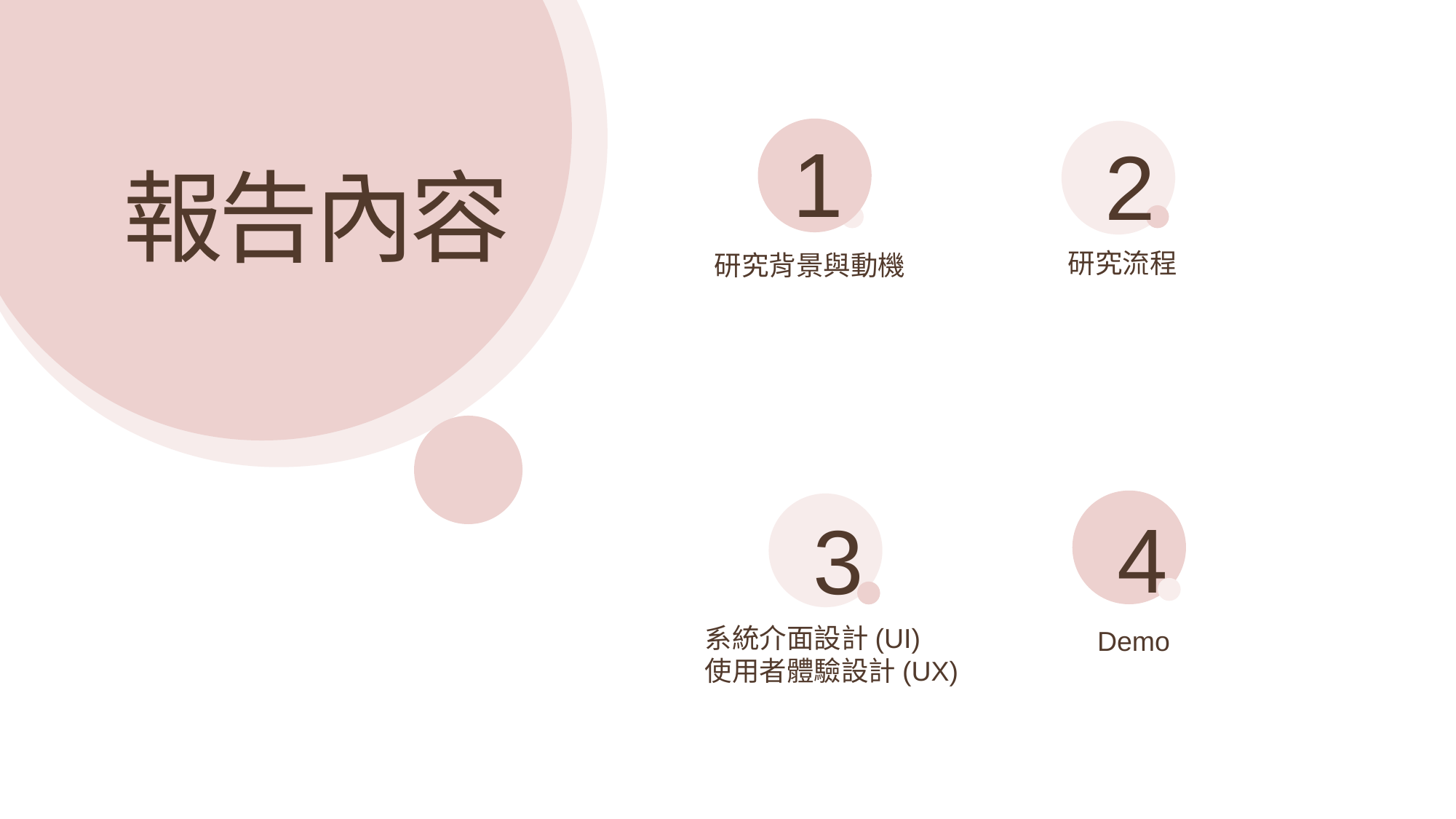

1
2
報告內容

研究流程
研究背景與動機

4
3

系統介面設計(UI)
使用者體驗設計(UX)
Demo